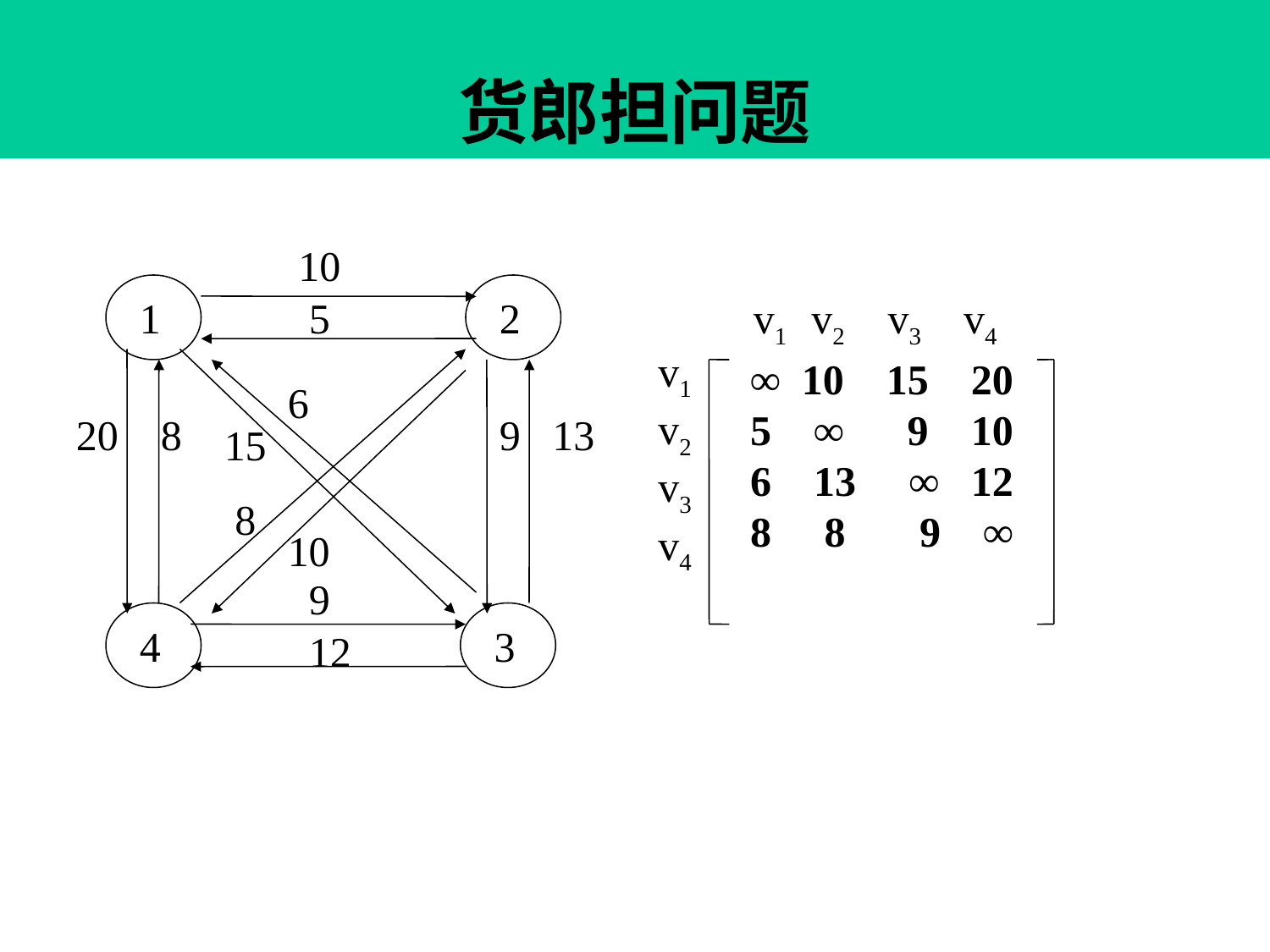

# 货郎担问题
10

1
5
2

6
20
8
9
13
15
8
10
9

4
3
12

v1    v2       v3    v4
v1
v2
v3
v4
∞  10    15    20
5    ∞      9    10
6    13     ∞   12
8     8       9    ∞